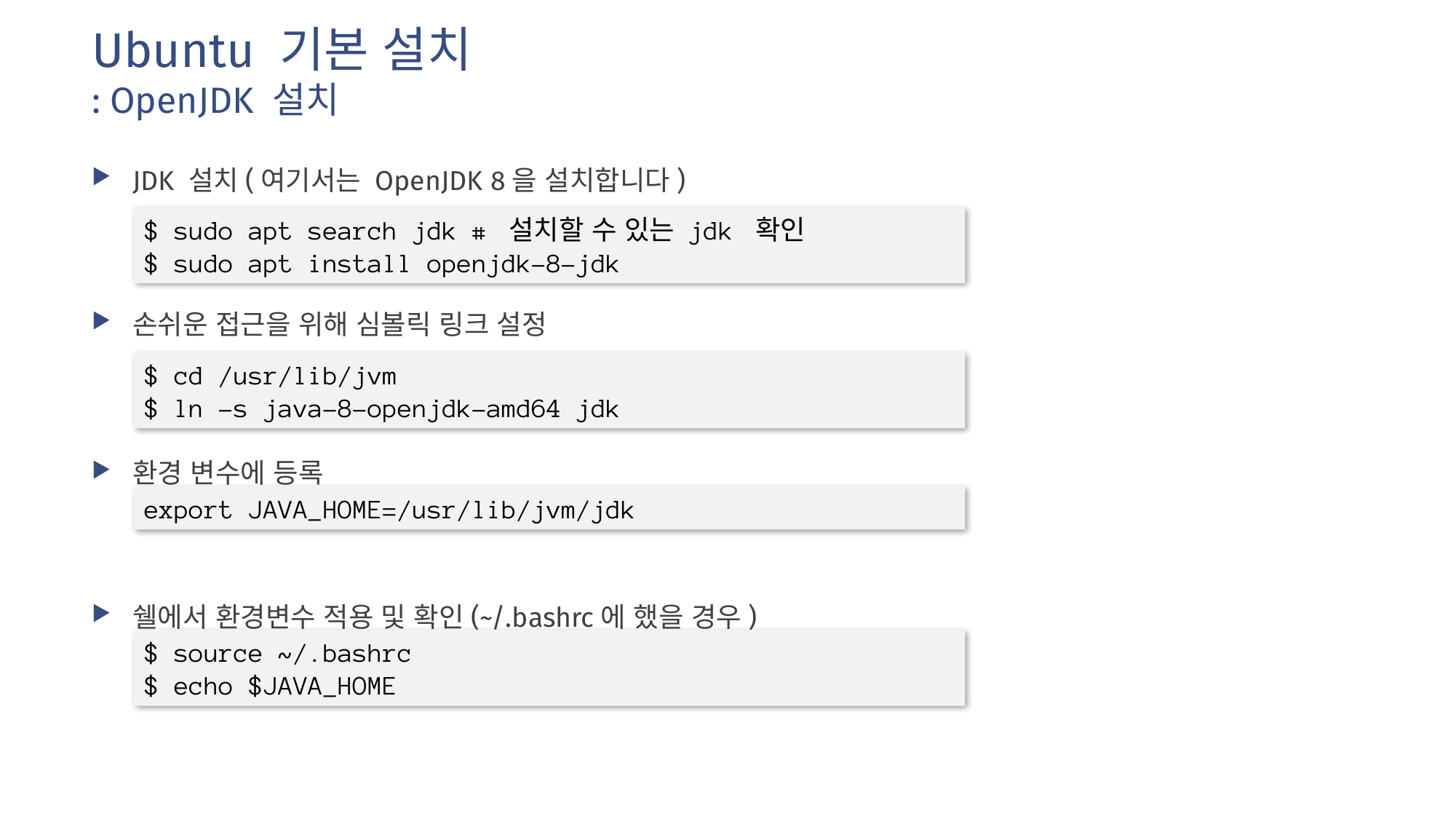

# Ubuntu 기본 설치 : OpenJDK 설치
JDK 설치(여기서는 OpenJDK 8을 설치합니다)

손쉬운 접근을 위해 심볼릭 링크 설정

환경 변수에 등록

쉘에서 환경변수 적용 및 확인(~/.bashrc에 했을 경우)

$ sudo apt search jdk # 설치할 수 있는 jdk 확인
$ sudo apt install openjdk-8-jdk
$ cd /usr/lib/jvm
$ ln -s java-8-openjdk-amd64 jdk
export JAVA_HOME=/usr/lib/jvm/jdk
$ source ~/.bashrc
$ echo $JAVA_HOME